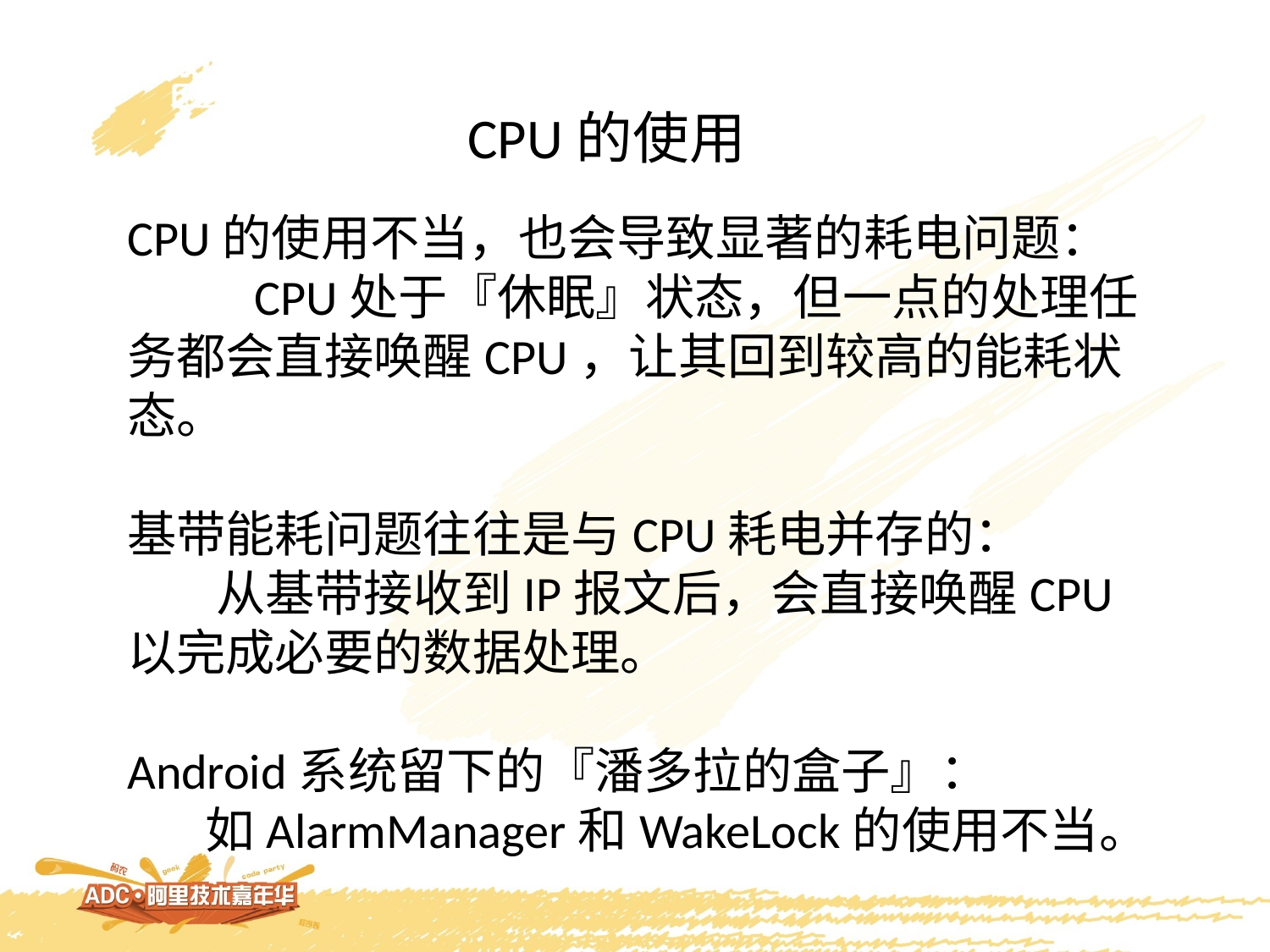

CPU的使用
CPU的使用不当，也会导致显著的耗电问题：
	CPU处于『休眠』状态，但一点的处理任务都会直接唤醒CPU，让其回到较高的能耗状态。

基带能耗问题往往是与CPU耗电并存的：
       从基带接收到IP报文后，会直接唤醒CPU以完成必要的数据处理。

Android系统留下的『潘多拉的盒子』：
      如AlarmManager和WakeLock的使用不当。